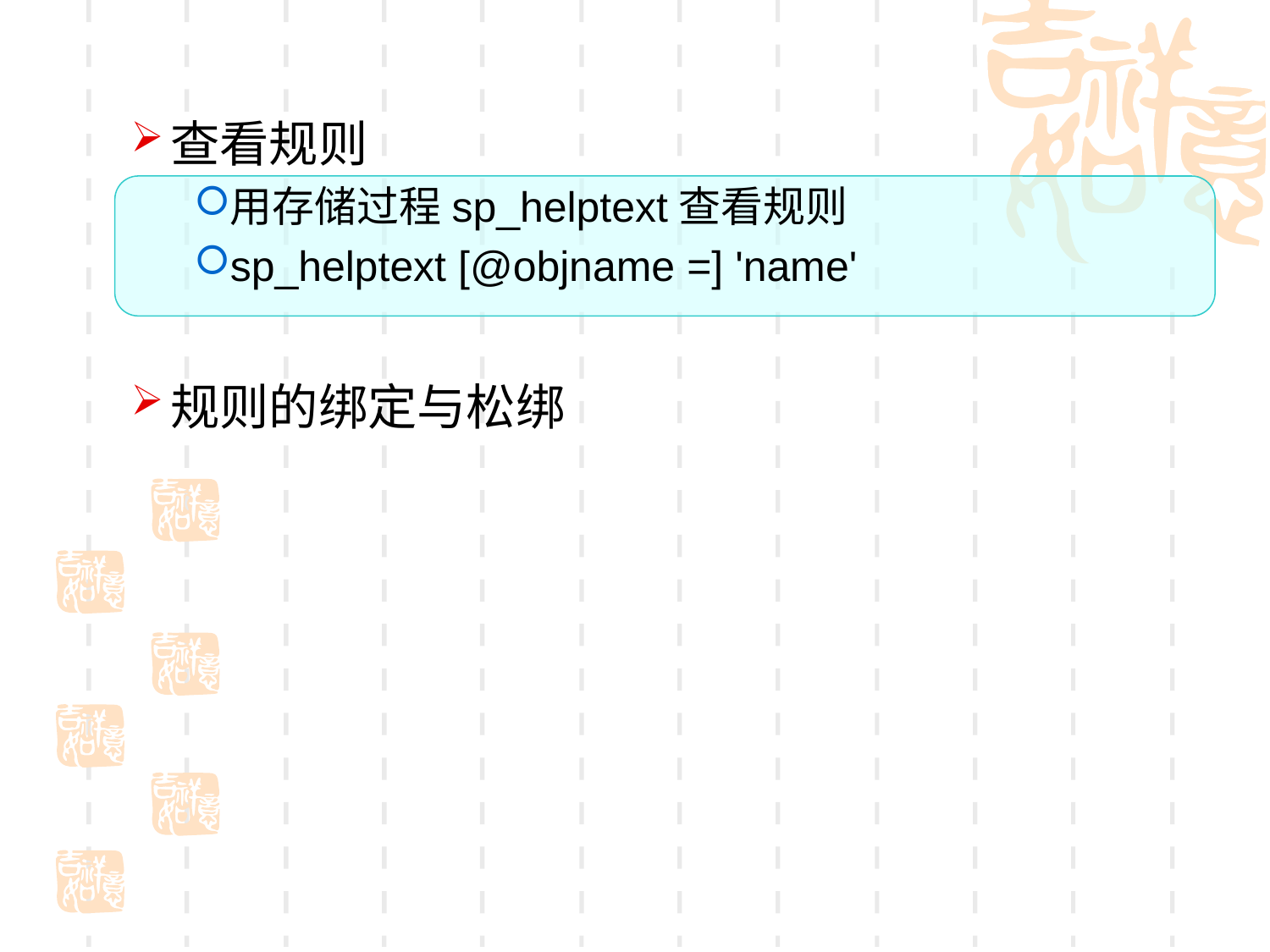

查看规则
用存储过程sp_helptext查看规则
sp_helptext [@objname =] 'name'

规则的绑定与松绑